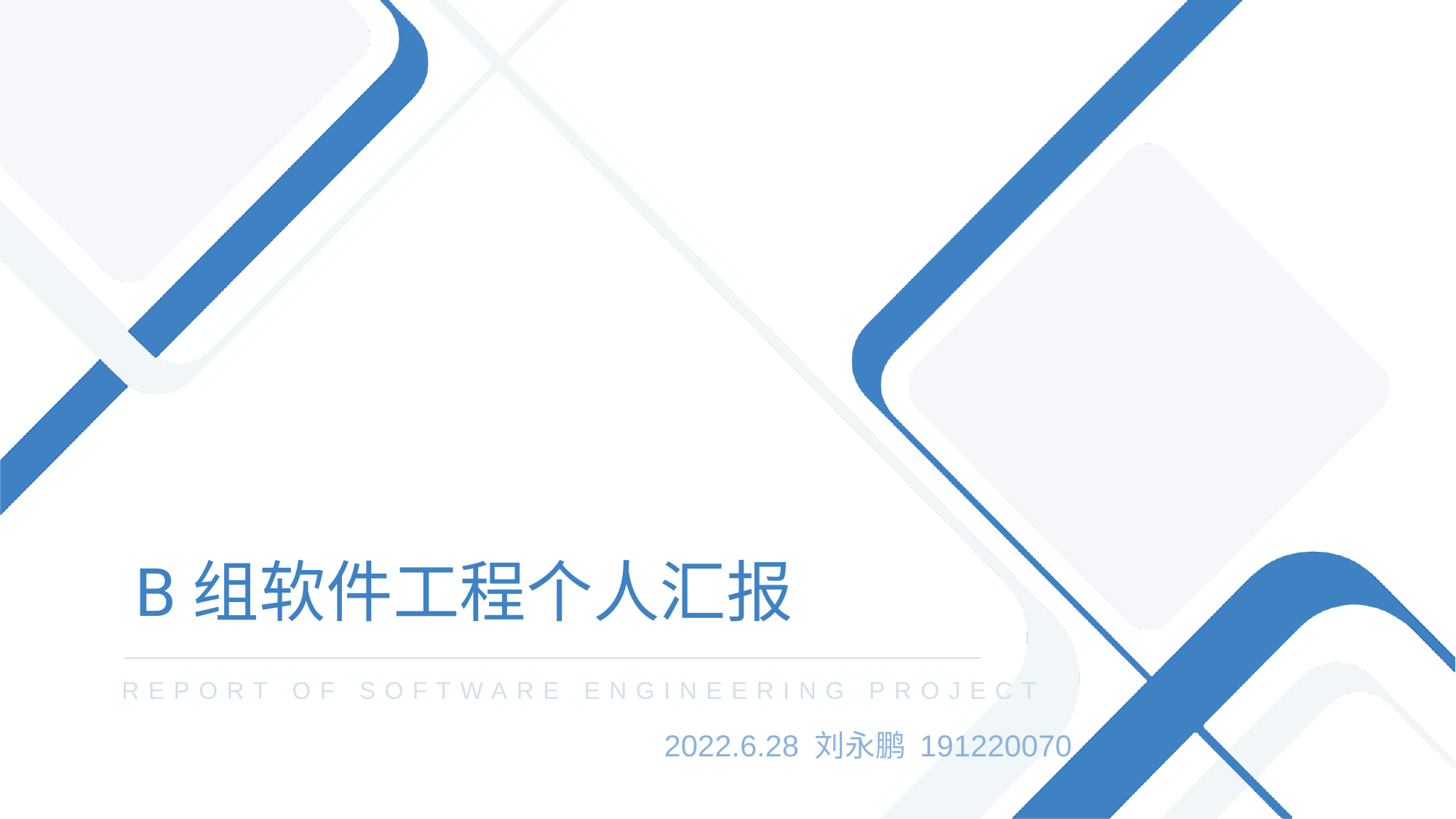

# B组软件工程个人汇报
REPORT OF SOFTWARE ENGINEERING PROJECT
2022.6.28 刘永鹏 191220070